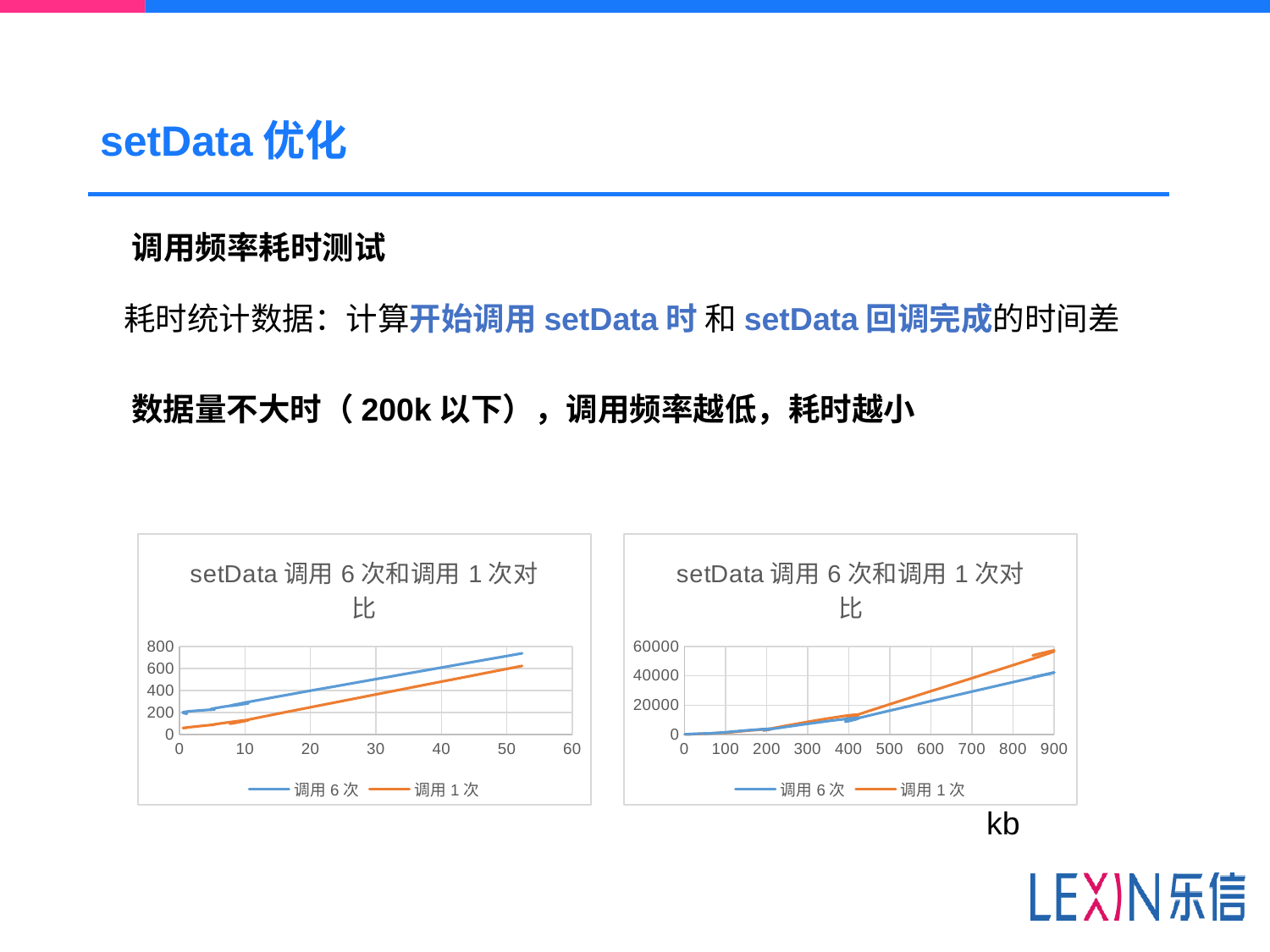

# setData优化
调用频率耗时测试
耗时统计数据：计算开始调用setData时 和setData回调完成的时间差
数据量不大时（200k以下），调用频率越低，耗时越小

### Chart: setData调用6次和调用1次对比

| Category | 调用6次 | 调用1次 |
|---|---|---|

### Chart: setData调用6次和调用1次对比

| Category | 调用6次 | 调用1次 |
|---|---|---|
kb